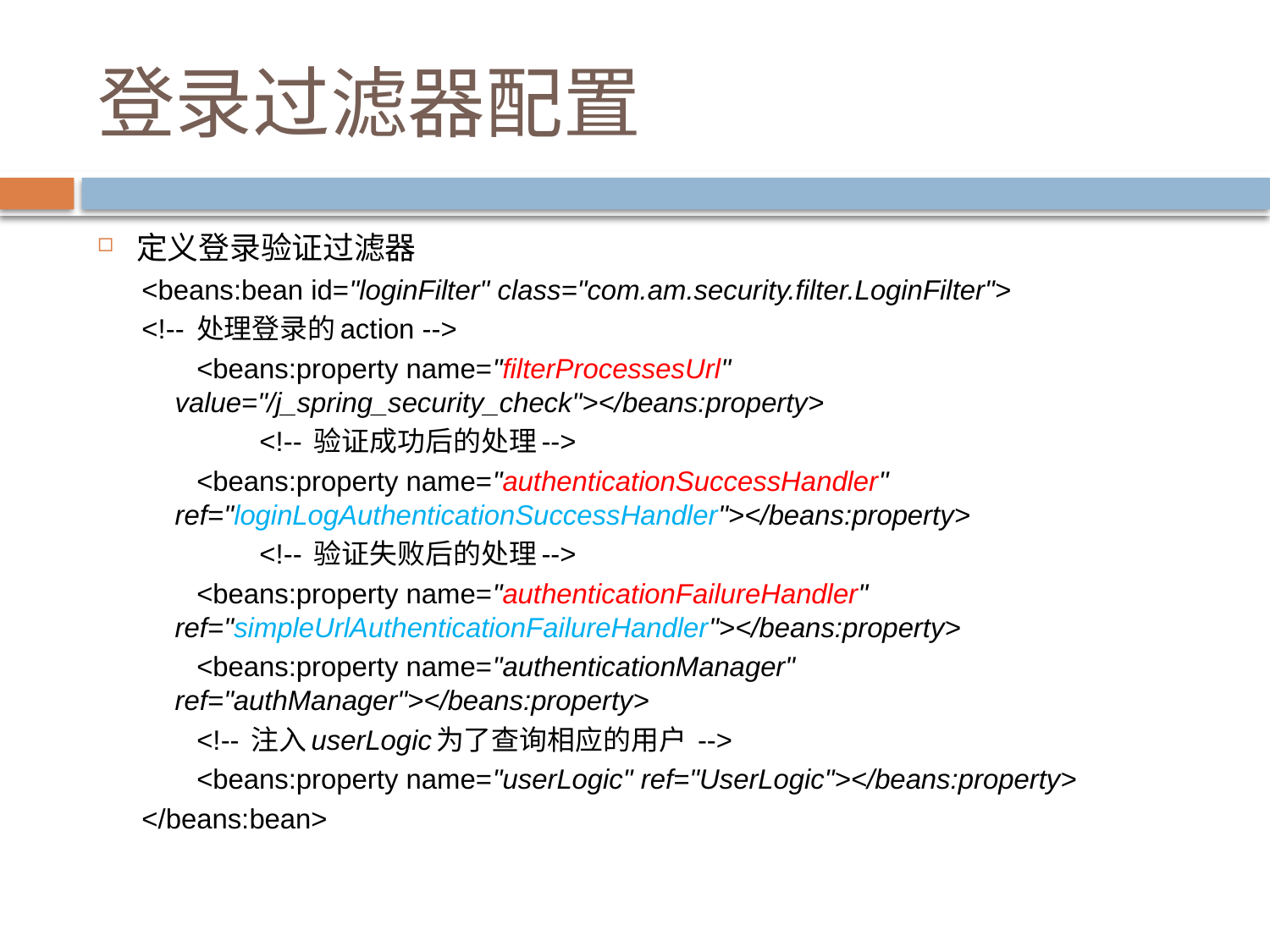

# 登录过滤器配置
定义登录验证过滤器
<beans:bean id="loginFilter" class="com.am.security.filter.LoginFilter">
<!-- 处理登录的action -->
       <beans:property name="filterProcessesUrl" value="/j_spring_security_check"></beans:property>
               <!-- 验证成功后的处理-->
       <beans:property name="authenticationSuccessHandler" ref="loginLogAuthenticationSuccessHandler"></beans:property>
               <!-- 验证失败后的处理-->
       <beans:property name="authenticationFailureHandler" ref="simpleUrlAuthenticationFailureHandler"></beans:property>
       <beans:property name="authenticationManager" ref="authManager"></beans:property>
       <!-- 注入userLogic为了查询相应的用户 -->
       <beans:property name="userLogic" ref="UserLogic"></beans:property>
</beans:bean>